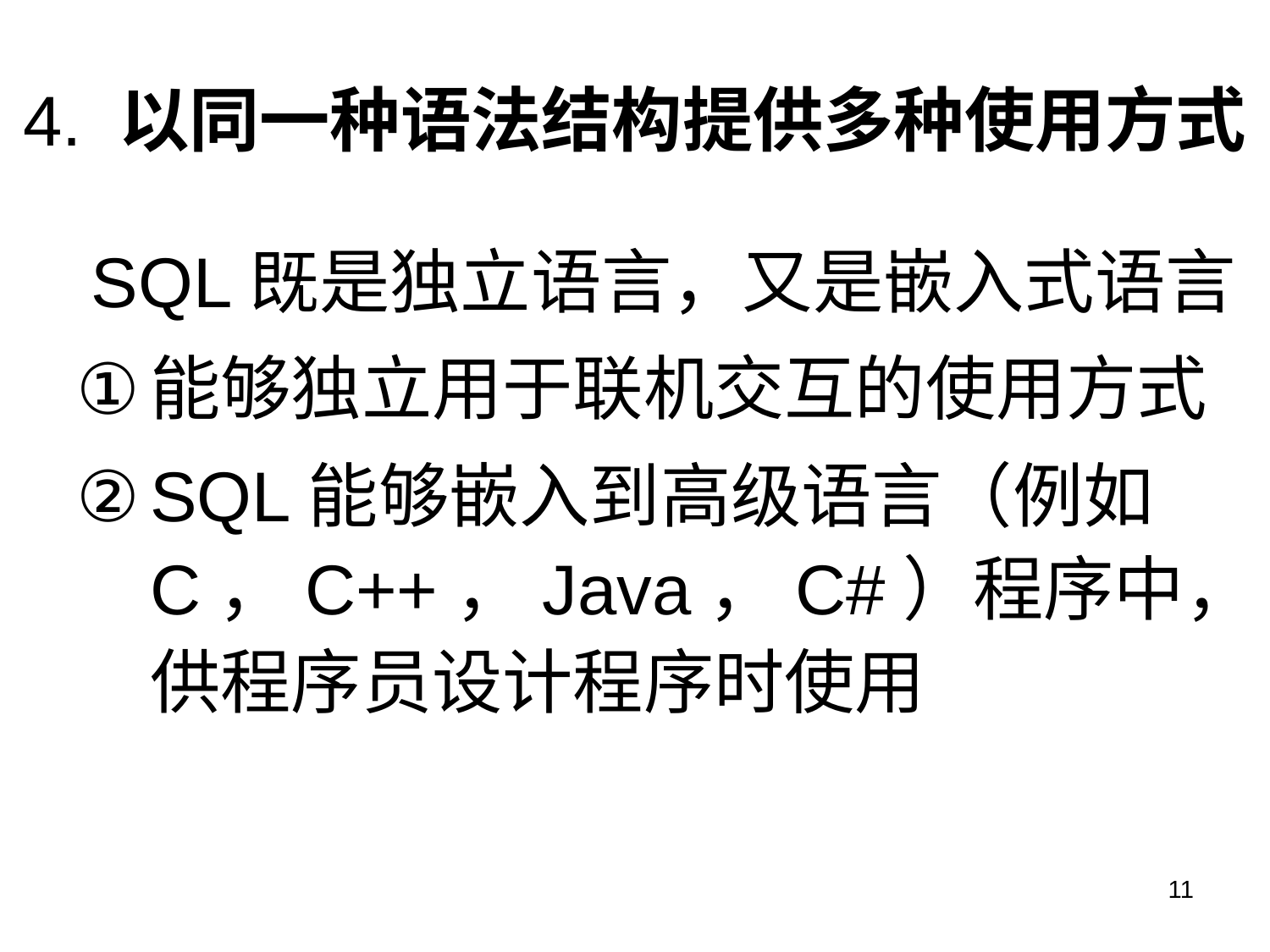

# 4. 以同一种语法结构提供多种使用方式
    SQL既是独立语言，又是嵌入式语言
能够独立用于联机交互的使用方式
SQL能够嵌入到高级语言（例如C，C++，Java，C#）程序中，供程序员设计程序时使用
11